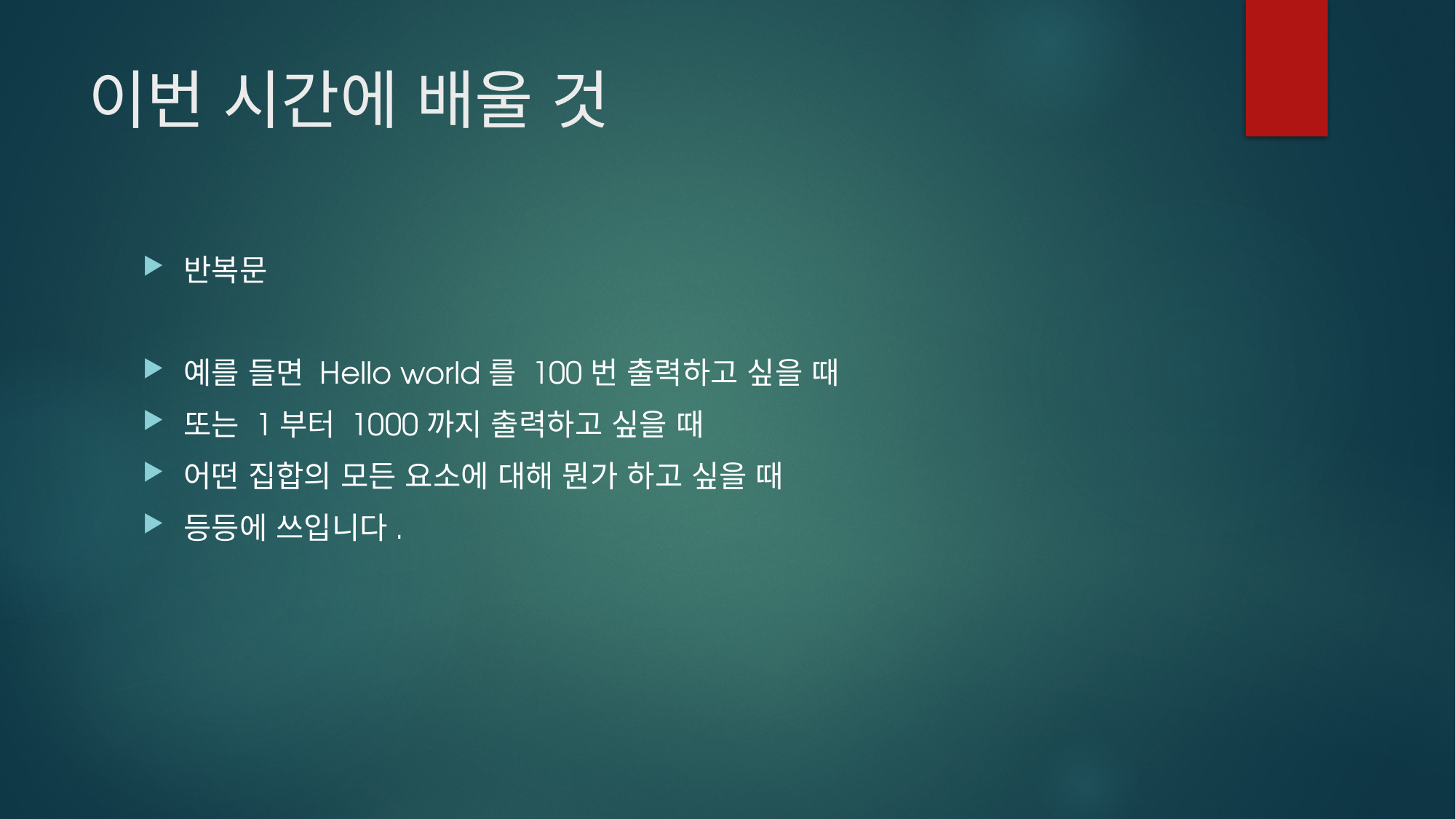

# 이번 시간에 배울 것
반복문

예를 들면 Hello world를 100번 출력하고 싶을 때
또는 1부터 1000까지 출력하고 싶을 때
어떤 집합의 모든 요소에 대해 뭔가 하고 싶을 때
등등에 쓰입니다.